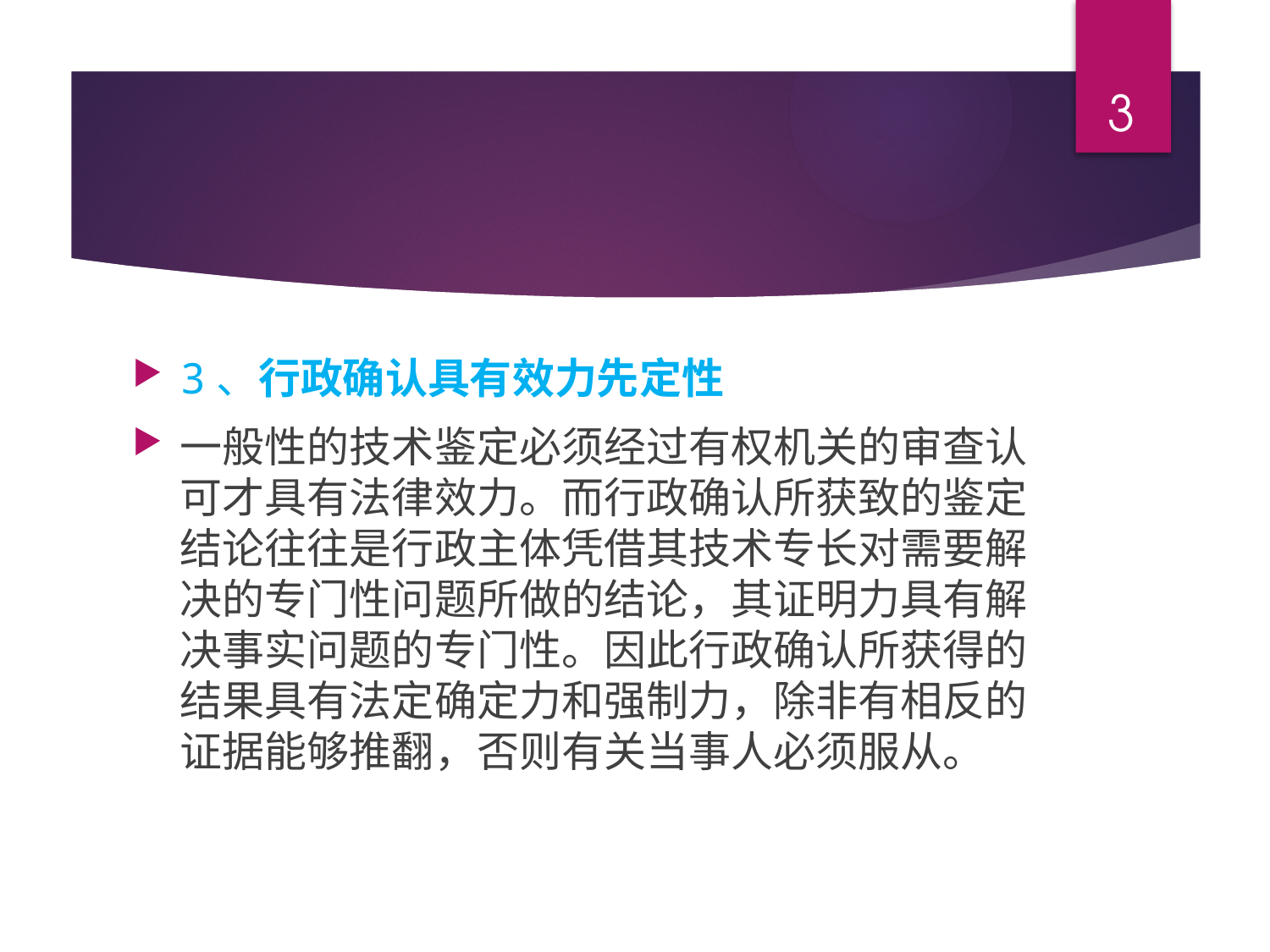

3
#
3、行政确认具有效力先定性
一般性的技术鉴定必须经过有权机关的审查认可才具有法律效力。而行政确认所获致的鉴定结论往往是行政主体凭借其技术专长对需要解决的专门性问题所做的结论，其证明力具有解决事实问题的专门性。因此行政确认所获得的结果具有法定确定力和强制力，除非有相反的证据能够推翻，否则有关当事人必须服从。